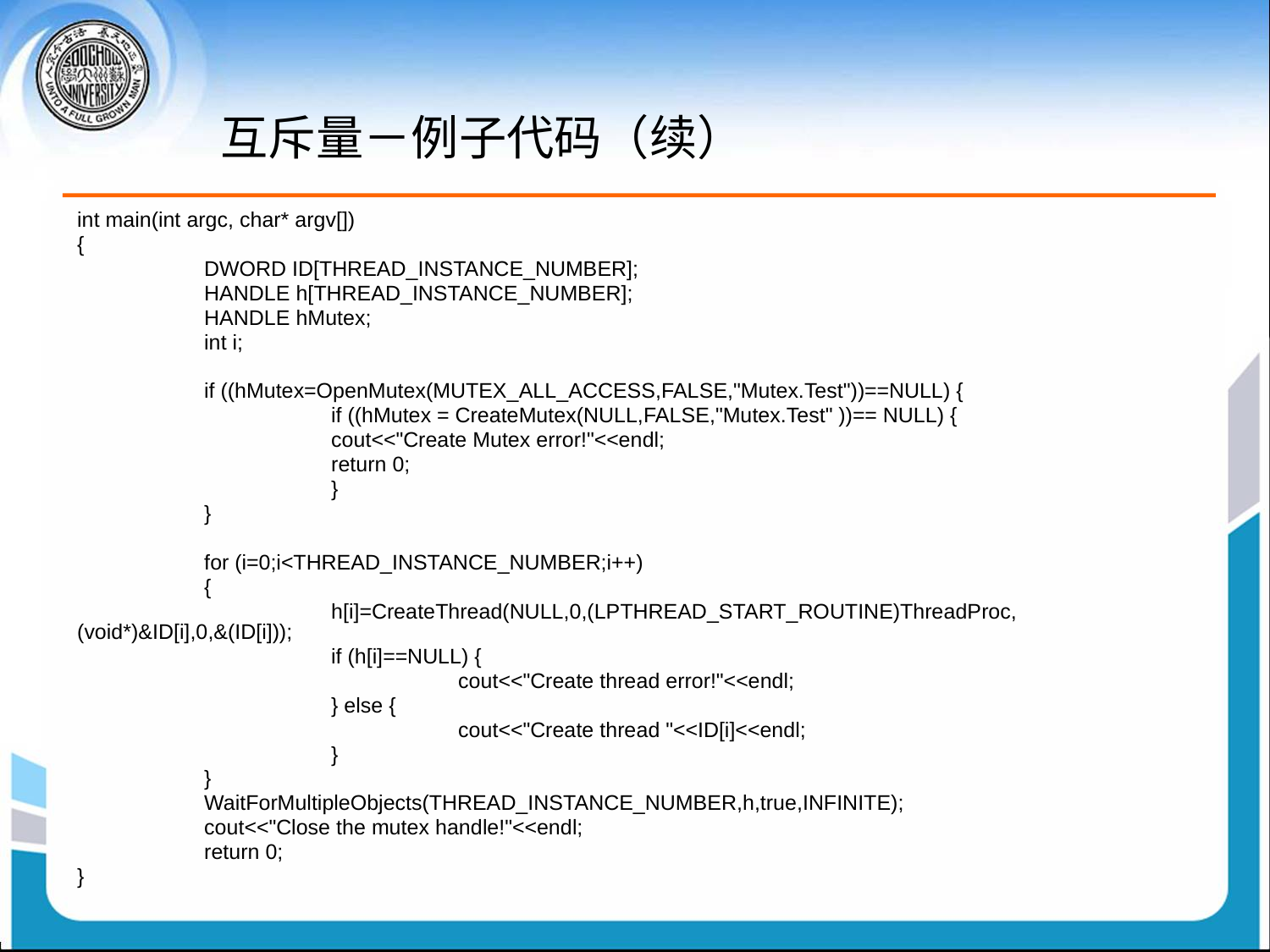

# 互斥量－例子代码（续）
int main(int argc, char* argv[])
{
	DWORD ID[THREAD_INSTANCE_NUMBER];
	HANDLE h[THREAD_INSTANCE_NUMBER];
	HANDLE hMutex;
	int i;

	if ((hMutex=OpenMutex(MUTEX_ALL_ACCESS,FALSE,"Mutex.Test"))==NULL) {
		if ((hMutex = CreateMutex(NULL,FALSE,"Mutex.Test" ))== NULL) {
		cout<<"Create Mutex error!"<<endl;
		return 0;
		}
	}

	for (i=0;i<THREAD_INSTANCE_NUMBER;i++)
	{
		h[i]=CreateThread(NULL,0,(LPTHREAD_START_ROUTINE)ThreadProc,(void*)&ID[i],0,&(ID[i]));
		if (h[i]==NULL) {
			cout<<"Create thread error!"<<endl;
		} else {
			cout<<"Create thread "<<ID[i]<<endl;
		}
	}
	WaitForMultipleObjects(THREAD_INSTANCE_NUMBER,h,true,INFINITE);
	cout<<"Close the mutex handle!"<<endl;
	return 0;
}